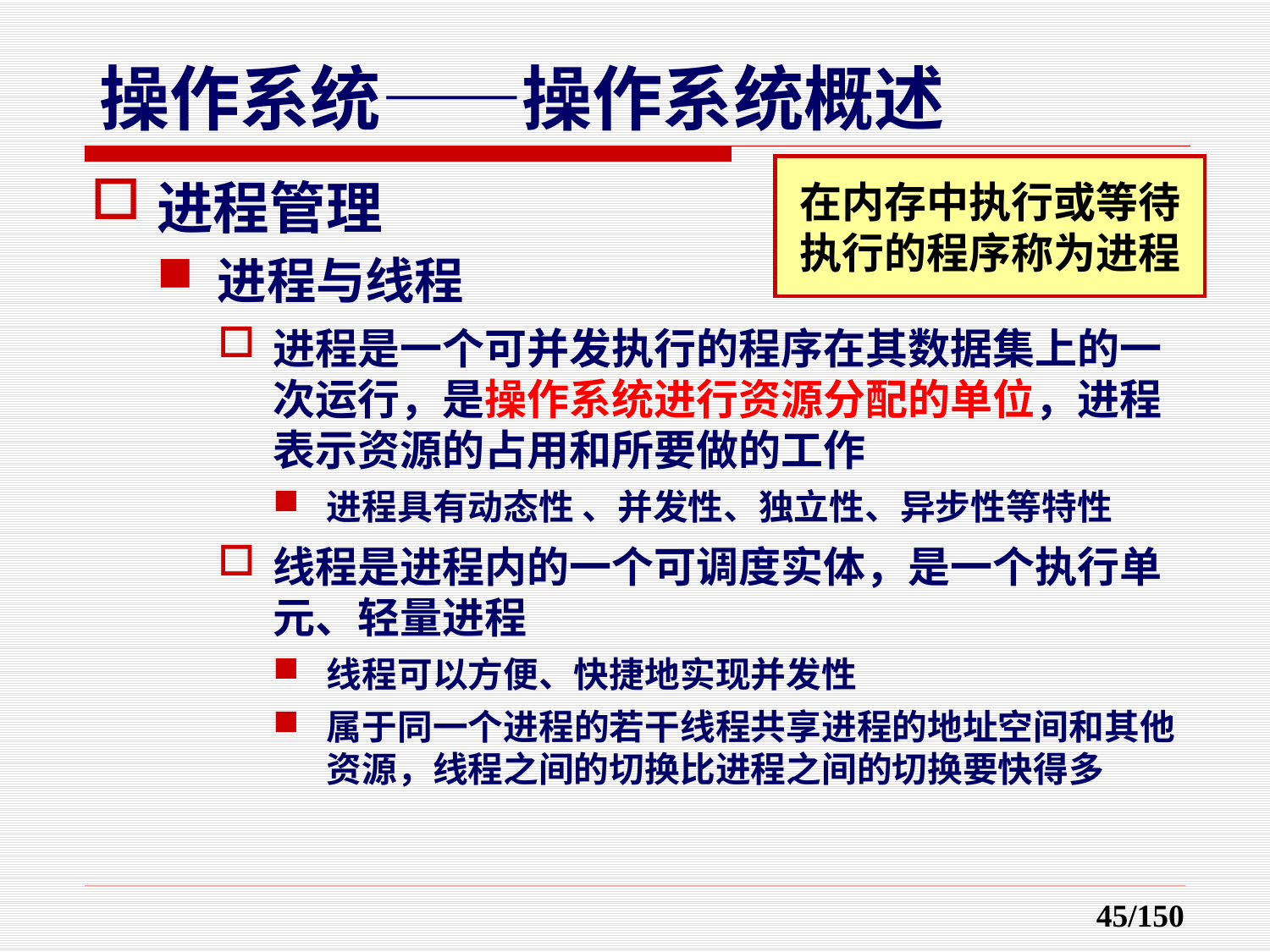

在内存中执行或等待执行的程序称为进程
进程管理
进程与线程
进程是一个可并发执行的程序在其数据集上的一次运行，是操作系统进行资源分配的单位，进程表示资源的占用和所要做的工作
进程具有动态性 、并发性、独立性、异步性等特性
线程是进程内的一个可调度实体，是一个执行单元、轻量进程
线程可以方便、快捷地实现并发性
属于同一个进程的若干线程共享进程的地址空间和其他资源，线程之间的切换比进程之间的切换要快得多